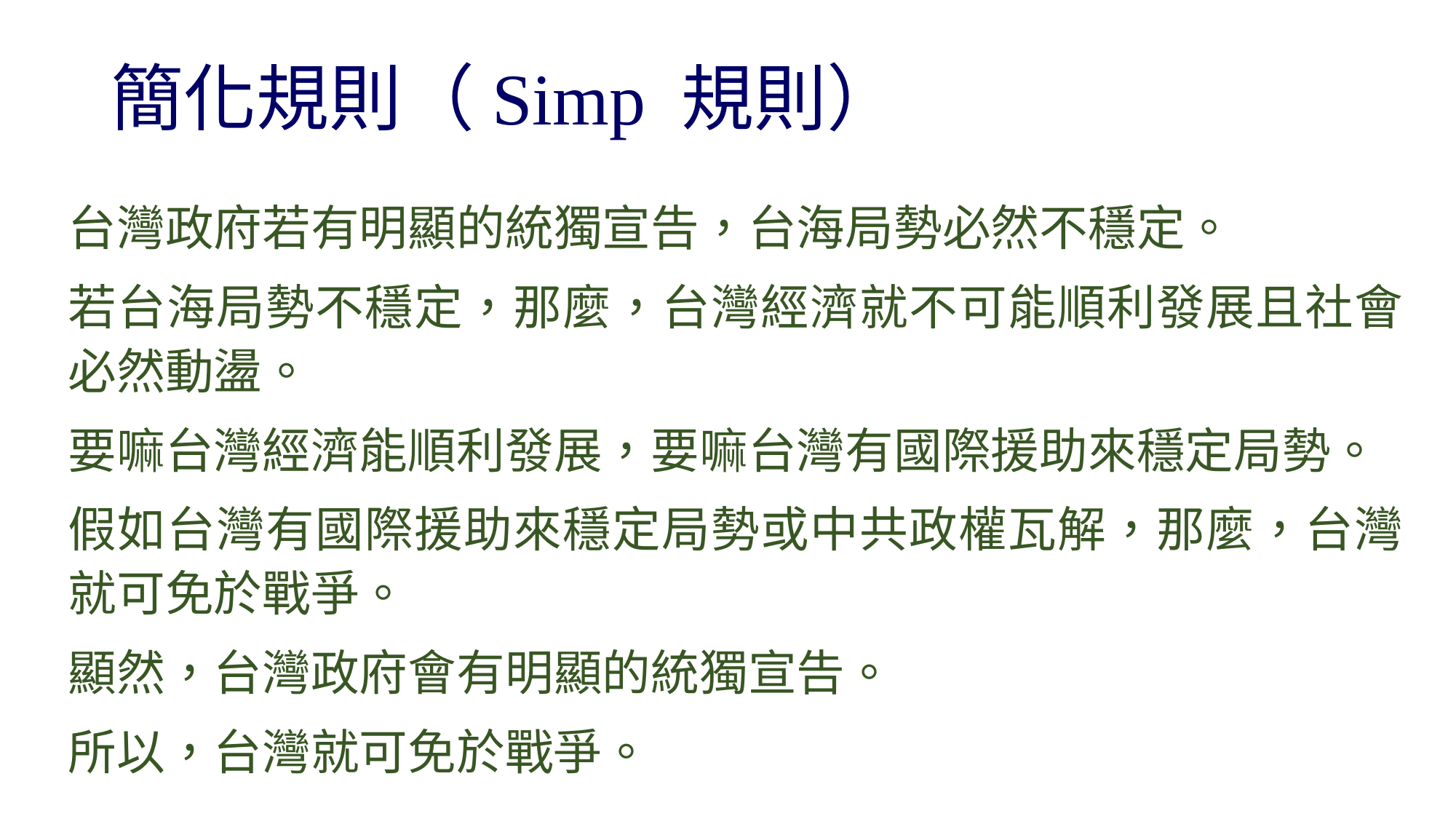

# 簡化規則（Simp 規則）
台灣政府若有明顯的統獨宣告，台海局勢必然不穩定。
若台海局勢不穩定，那麼，台灣經濟就不可能順利發展且社會必然動盪。
要嘛台灣經濟能順利發展，要嘛台灣有國際援助來穩定局勢。
假如台灣有國際援助來穩定局勢或中共政權瓦解，那麼，台灣就可免於戰爭。
顯然，台灣政府會有明顯的統獨宣告。
所以，台灣就可免於戰爭。